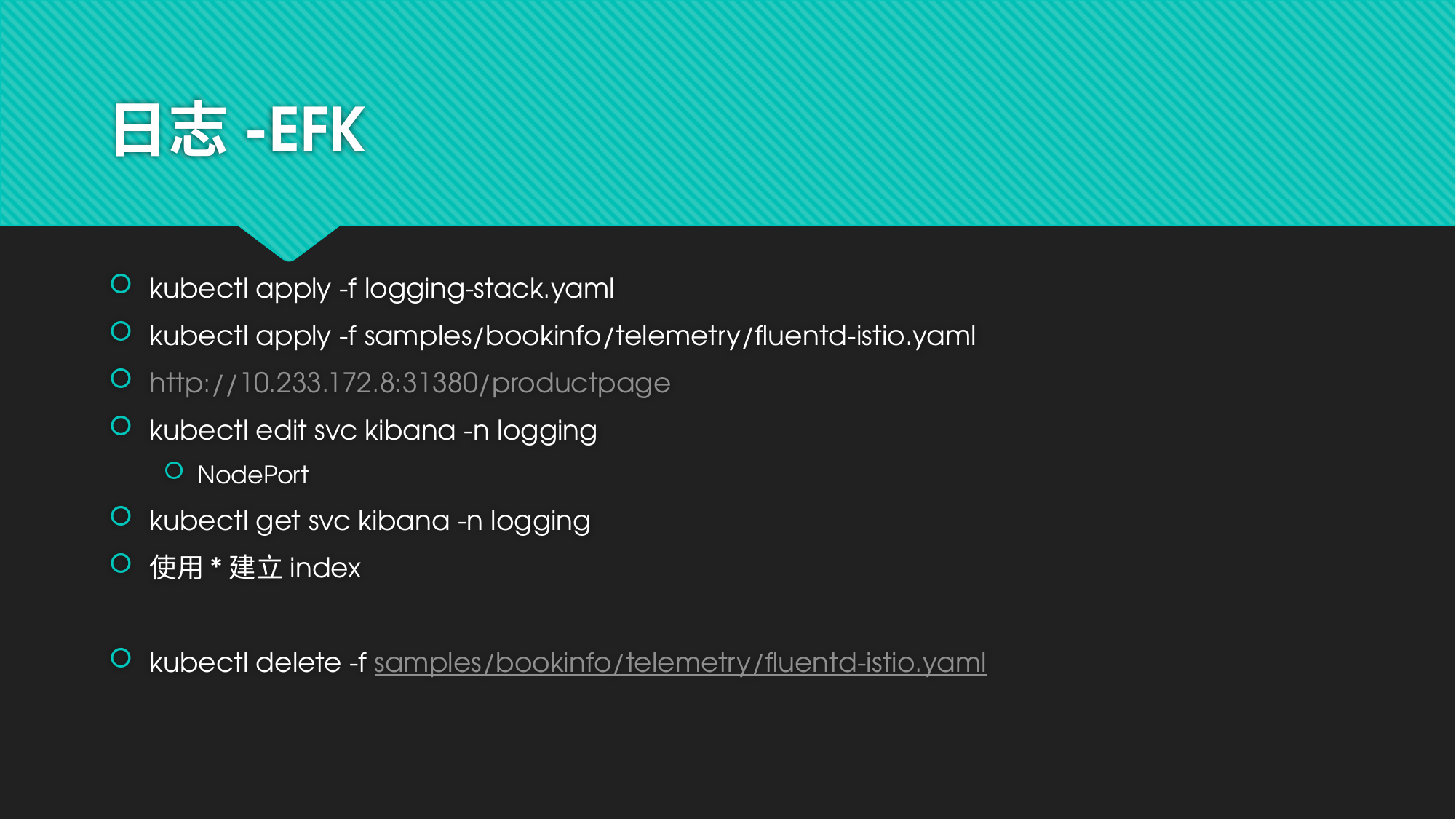

# 日志-EFK
kubectl apply -f logging-stack.yaml
kubectl apply -f samples/bookinfo/telemetry/fluentd-istio.yaml
http://10.233.172.8:31380/productpage
kubectl edit svc kibana -n logging
NodePort
kubectl get svc kibana -n logging
使用*建立index

kubectl delete -f samples/bookinfo/telemetry/fluentd-istio.yaml